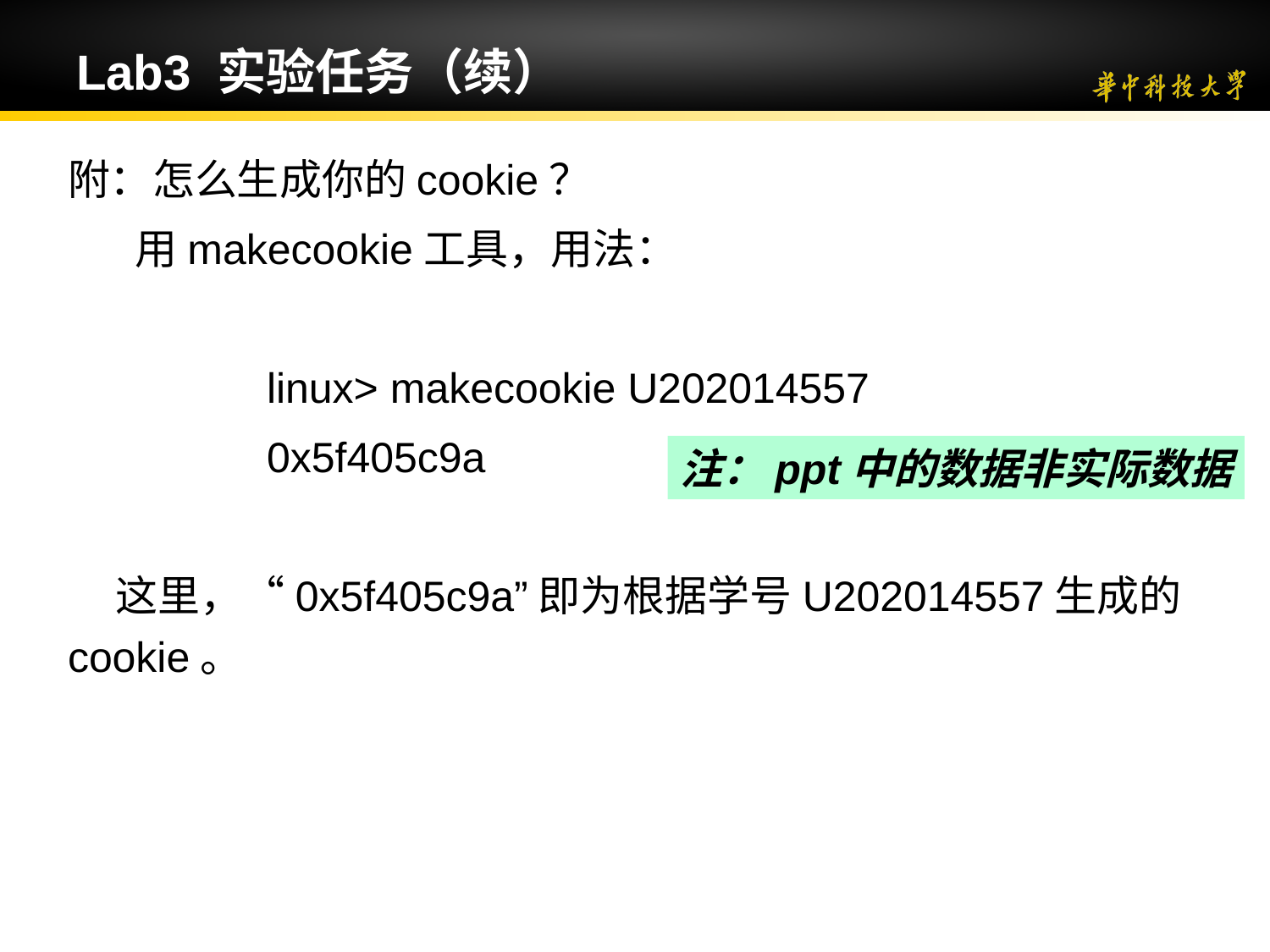

# Lab3 实验任务（续）
附：怎么生成你的cookie？
      用makecookie工具，用法：

linux> makecookie U202014557
0x5f405c9a

    这里，“0x5f405c9a”即为根据学号U202014557生成的cookie。

注：ppt中的数据非实际数据